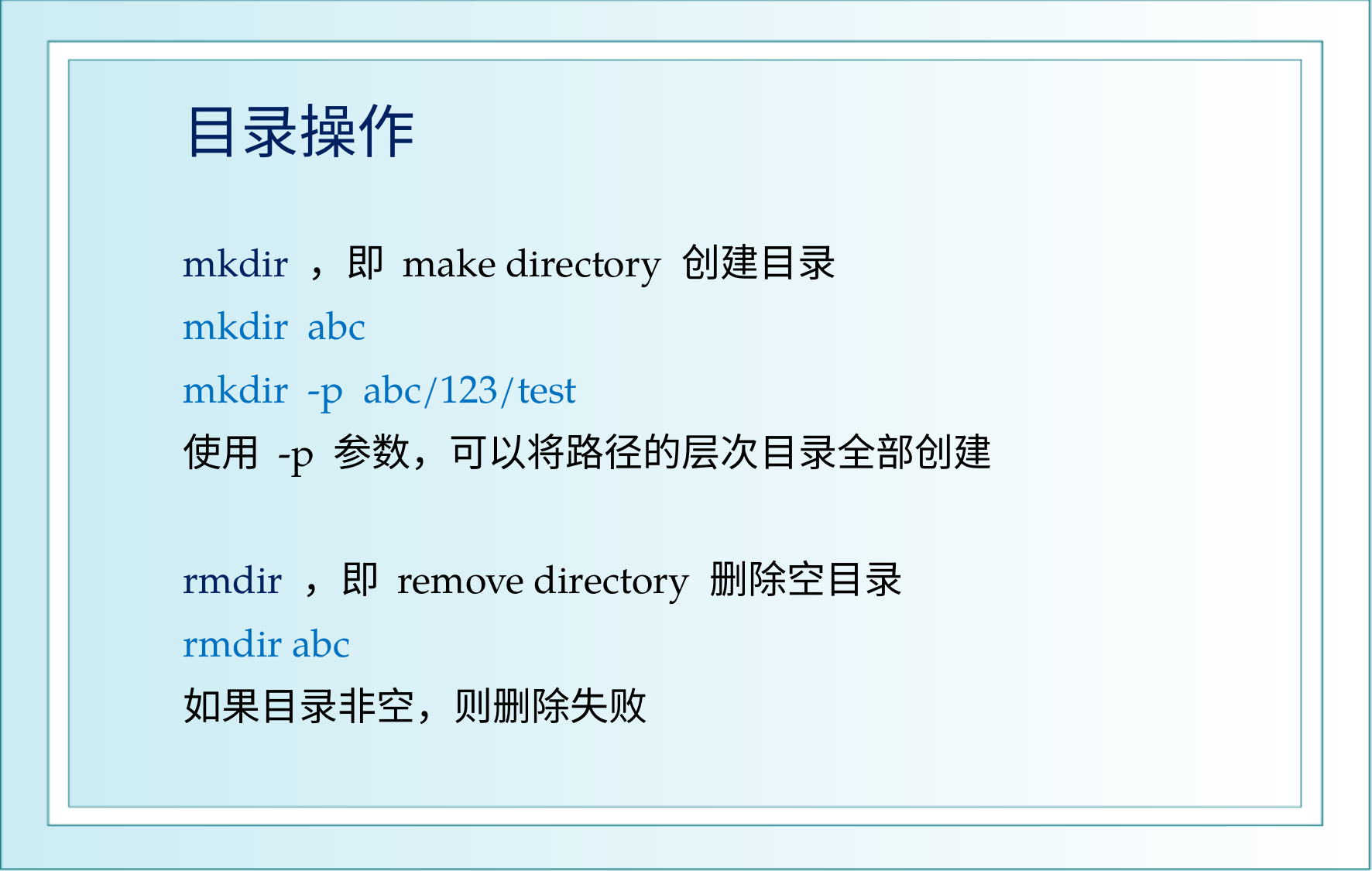

# 目录操作
mkdir ，即 make directory 创建目录
mkdir  abc
mkdir  -p  abc/123/test
使用 -p 参数，可以将路径的层次目录全部创建

rmdir ，即 remove directory 删除空目录
rmdir abc
如果目录非空，则删除失败